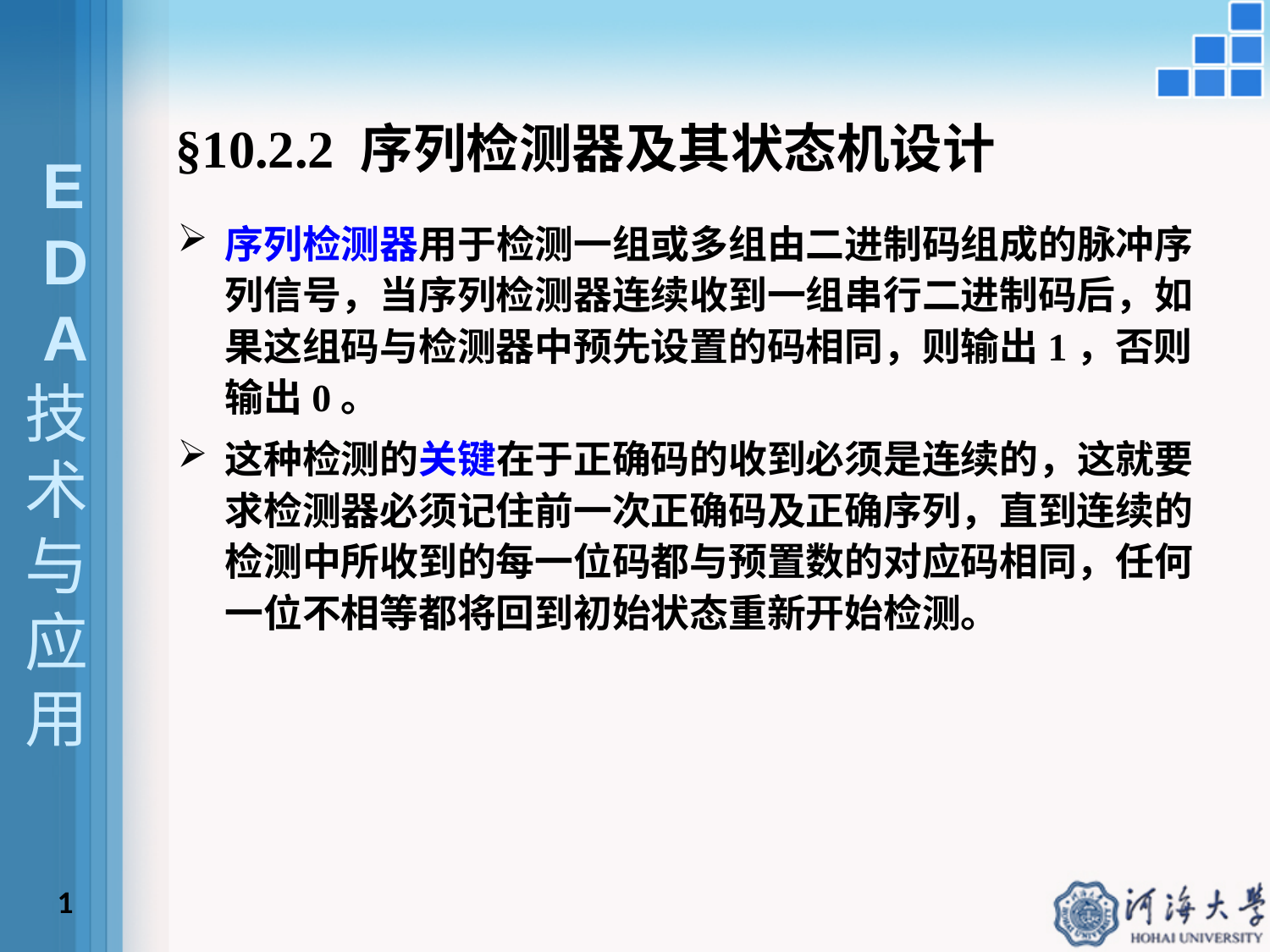

§10.2.2 序列检测器及其状态机设计
 E
 D
 A技术与应用
序列检测器用于检测一组或多组由二进制码组成的脉冲序列信号，当序列检测器连续收到一组串行二进制码后，如果这组码与检测器中预先设置的码相同，则输出1，否则输出0。
这种检测的关键在于正确码的收到必须是连续的，这就要求检测器必须记住前一次正确码及正确序列，直到连续的检测中所收到的每一位码都与预置数的对应码相同，任何一位不相等都将回到初始状态重新开始检测。
1